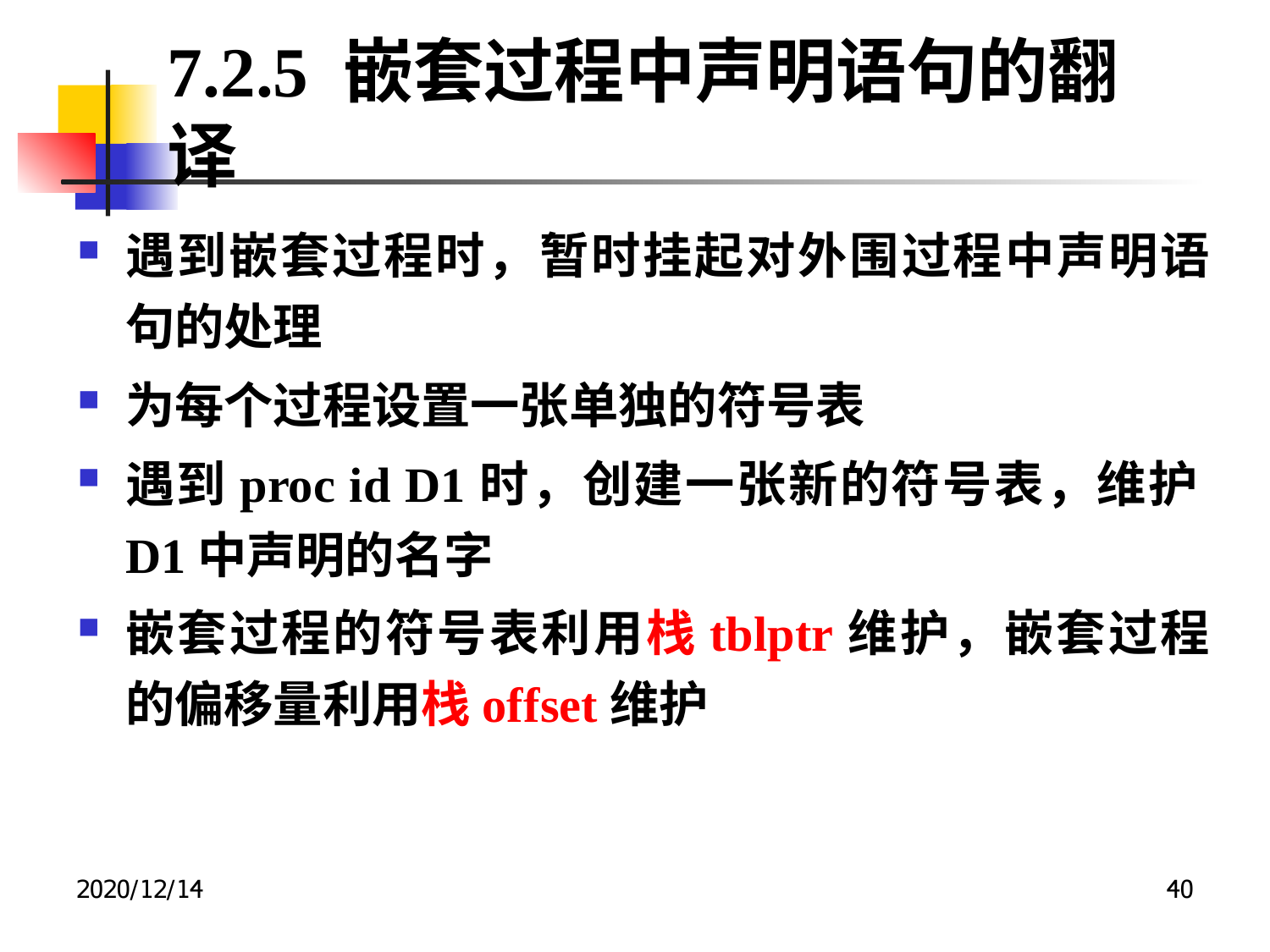

7.2.5 嵌套过程中声明语句的翻译
遇到嵌套过程时，暂时挂起对外围过程中声明语句的处理
为每个过程设置一张单独的符号表
遇到proc id D1时，创建一张新的符号表，维护D1中声明的名字
嵌套过程的符号表利用栈tblptr维护，嵌套过程的偏移量利用栈offset维护
2020/12/14
40